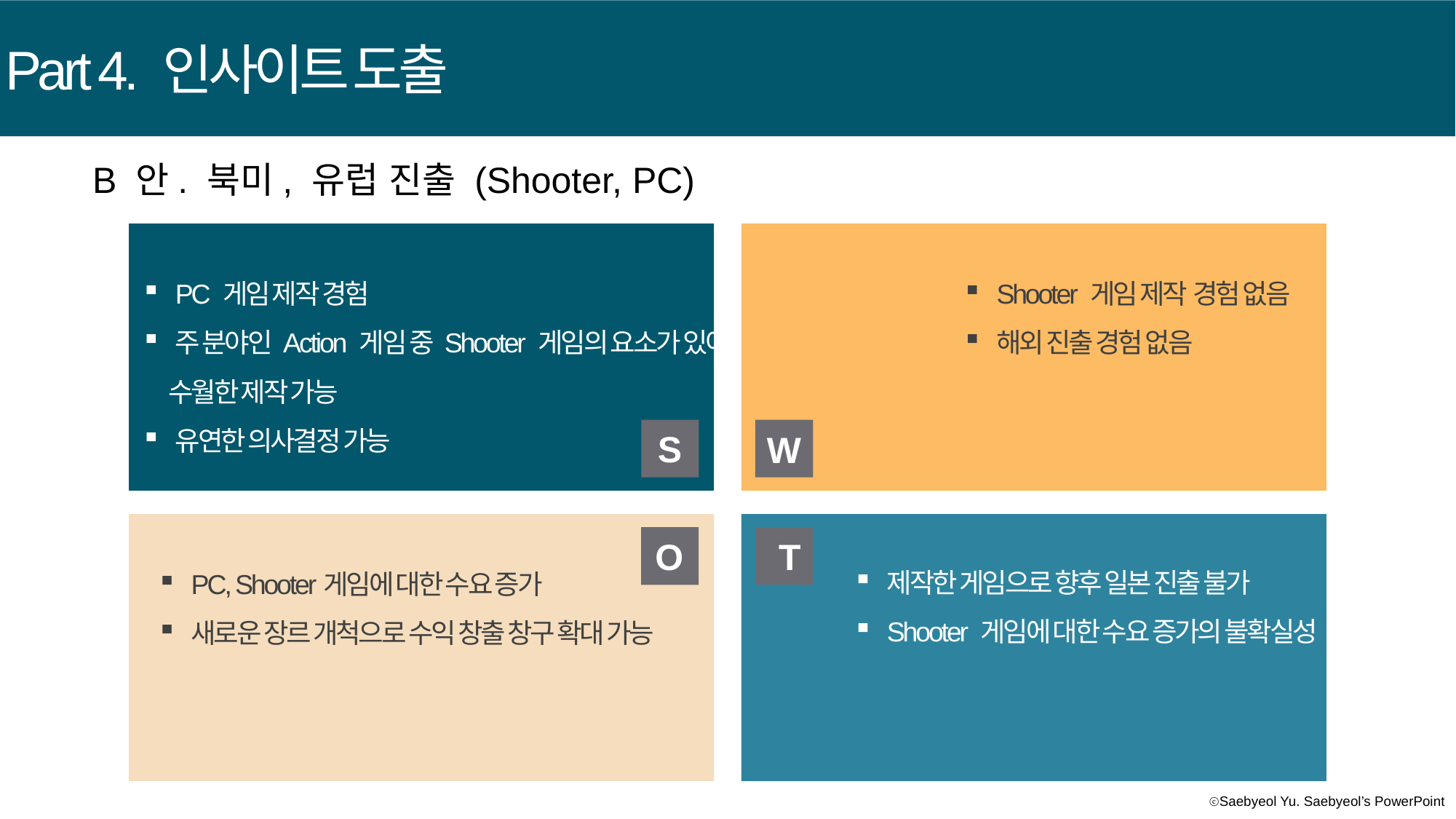

Part 4. 인사이트 도출

B 안. 북미, 유럽 진출 (Shooter, PC)

PC 게임 제작 경험
주 분야인 Action 게임 중 Shooter 게임의 요소가 있어
수월한 제작 가능
유연한 의사결정 가능
Shooter 게임 제작  경험 없음
해외 진출 경험 없음

S
W

T
O
제작한 게임으로 향후 일본 진출 불가
Shooter 게임에 대한 수요 증가의 불확실성
PC, Shooter게임에 대한 수요 증가
새로운 장르 개척으로 수익 창출 창구 확대 가능